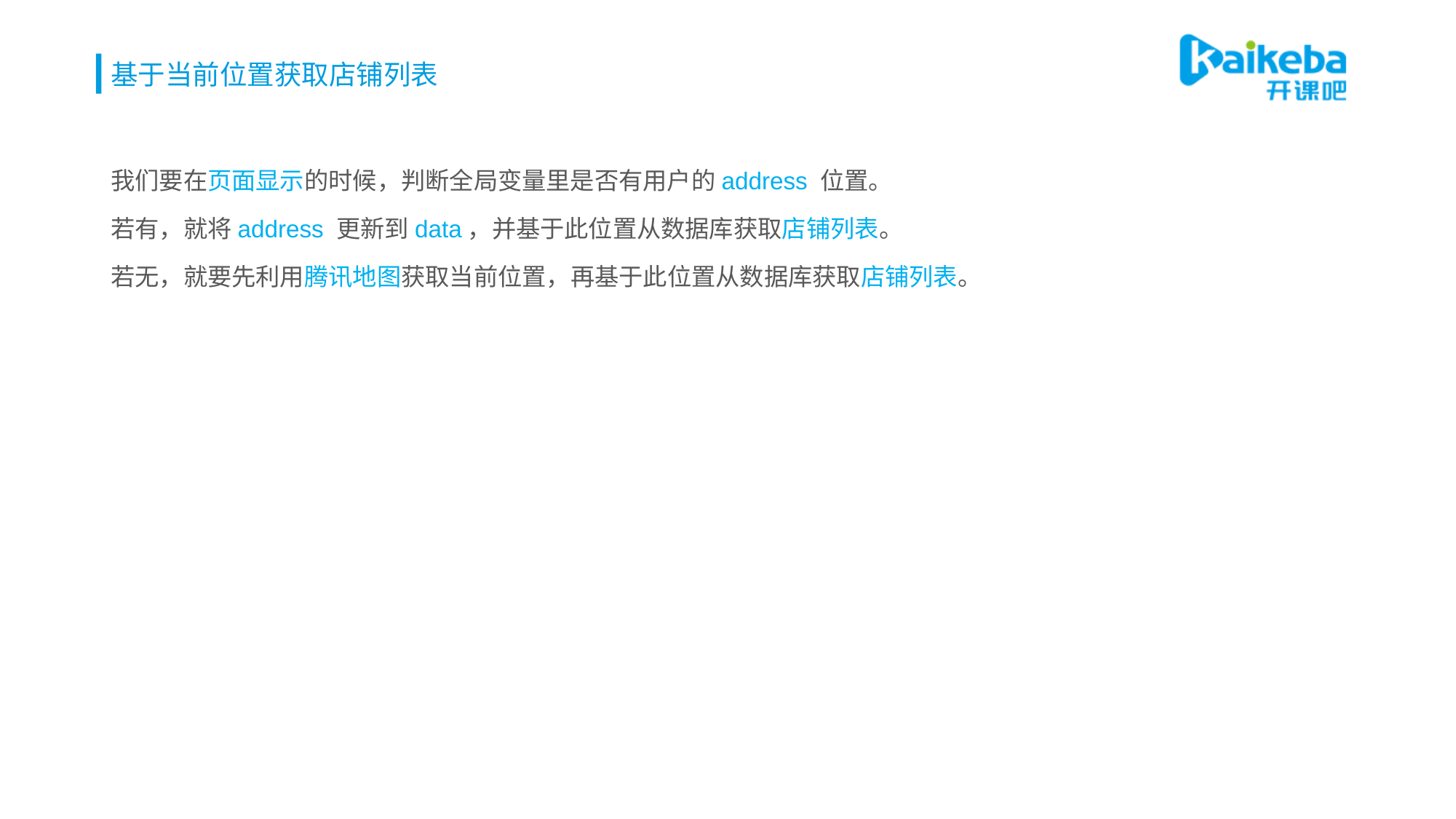

# 基于当前位置获取店铺列表
我们要在页面显示的时候，判断全局变量里是否有用户的address 位置。
若有，就将address 更新到data，并基于此位置从数据库获取店铺列表。
若无，就要先利用腾讯地图获取当前位置，再基于此位置从数据库获取店铺列表。